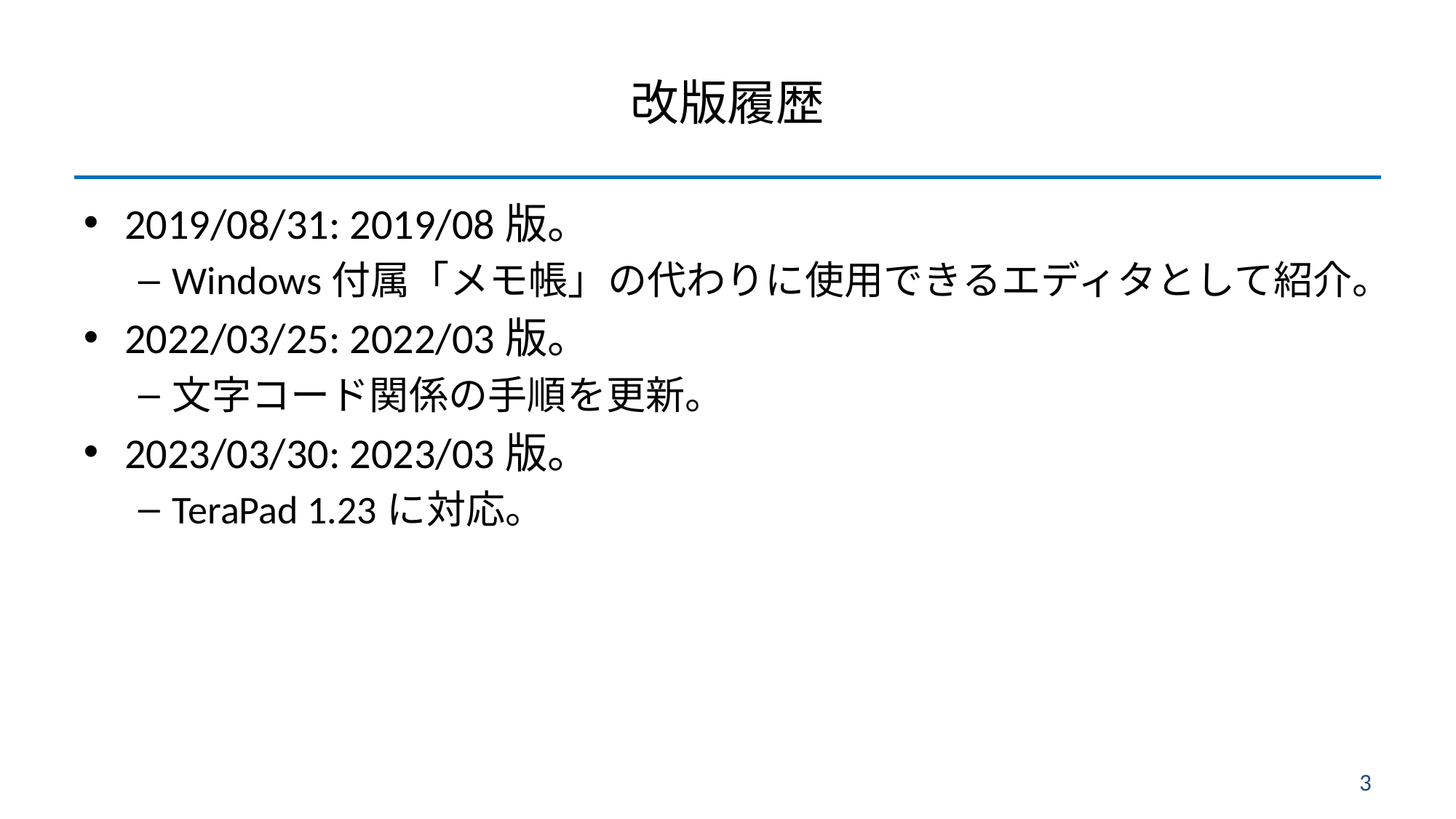

# 改版履歴
2019/08/31: 2019/08版。
Windows付属「メモ帳」の代わりに使用できるエディタとして紹介。
2022/03/25: 2022/03版。
文字コード関係の手順を更新。
2023/03/30: 2023/03版。
TeraPad 1.23に対応。
3